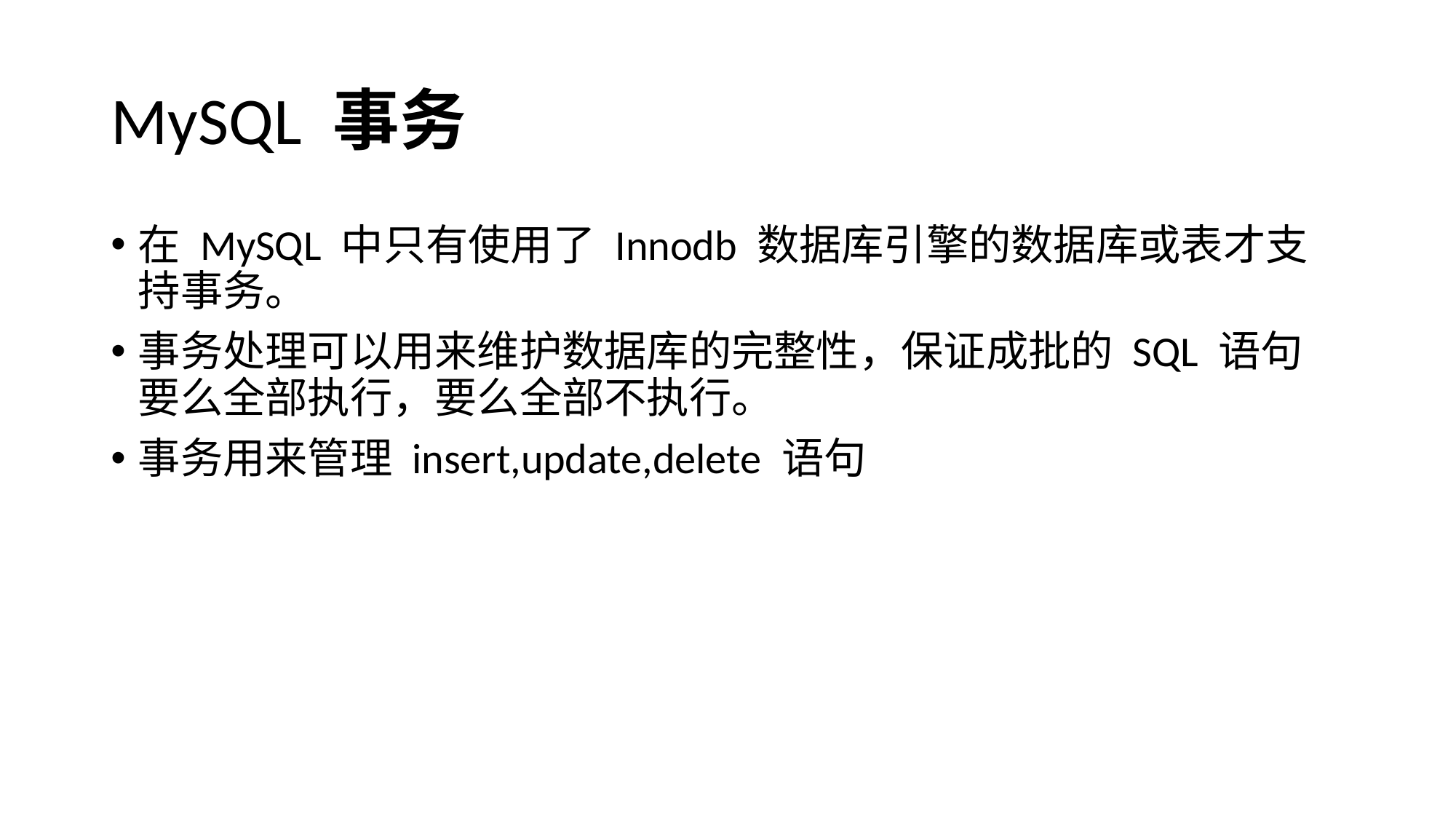

# MySQL 事务
在 MySQL 中只有使用了 Innodb 数据库引擎的数据库或表才支持事务。
事务处理可以用来维护数据库的完整性，保证成批的 SQL 语句要么全部执行，要么全部不执行。
事务用来管理 insert,update,delete 语句